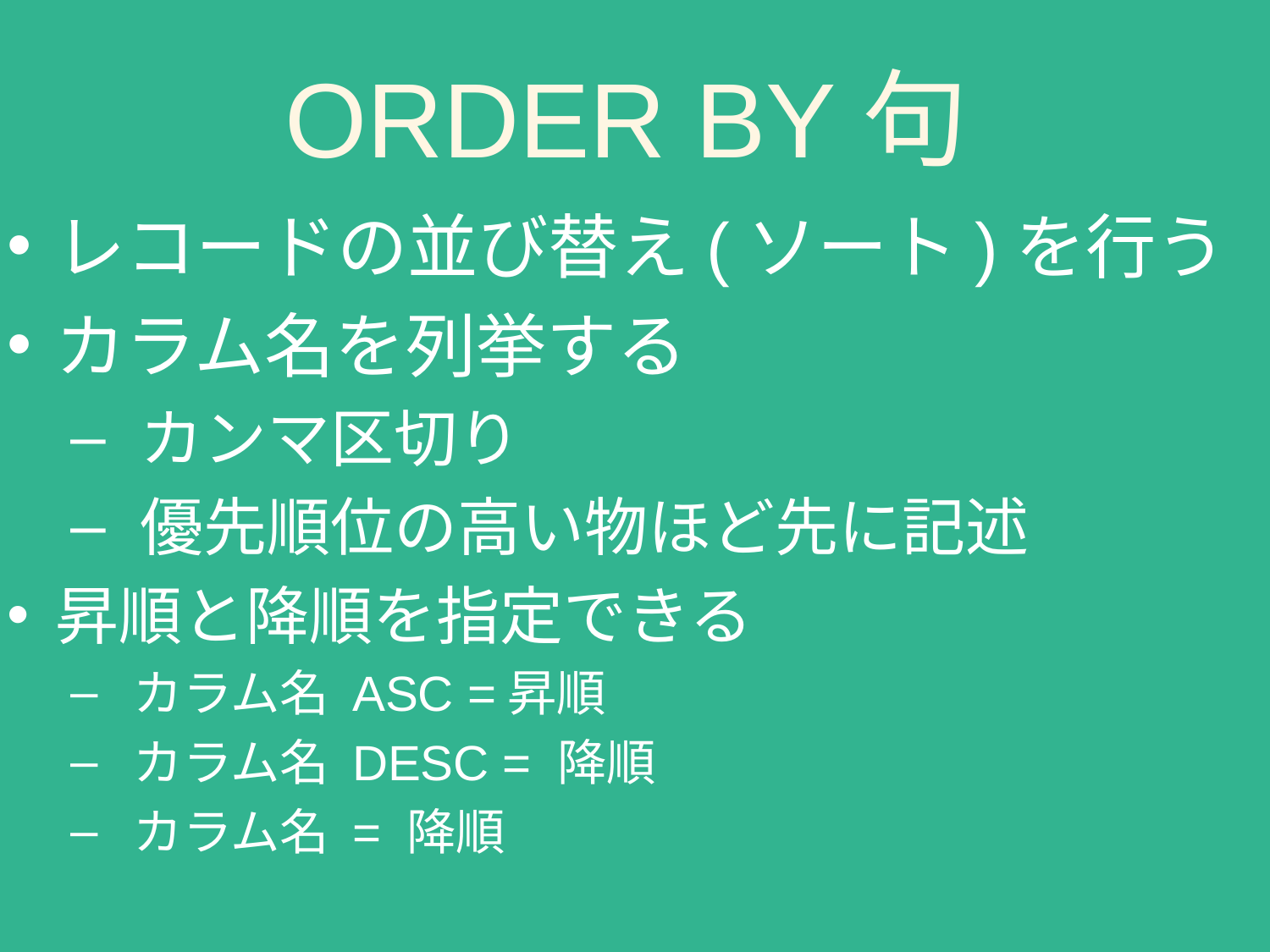

# ORDER BY句
レコードの並び替え(ソート)を行う
カラム名を列挙する
 カンマ区切り
 優先順位の高い物ほど先に記述
昇順と降順を指定できる
 カラム名 ASC =昇順
 カラム名 DESC = 降順
 カラム名 = 降順